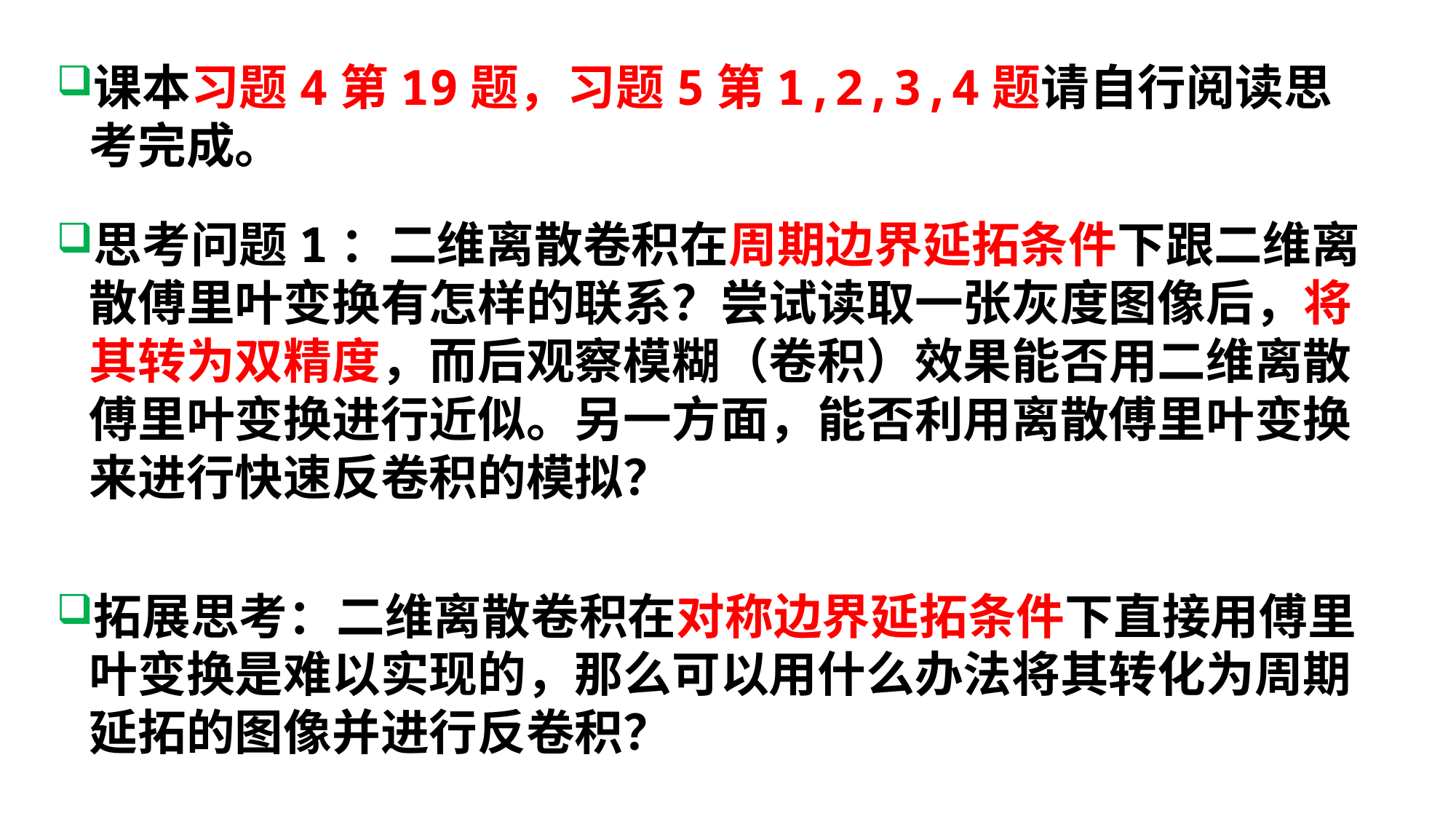

课本习题4第19题，习题5第1,2,3,4题请自行阅读思考完成。
思考问题1：二维离散卷积在周期边界延拓条件下跟二维离散傅里叶变换有怎样的联系？尝试读取一张灰度图像后，将其转为双精度，而后观察模糊（卷积）效果能否用二维离散傅里叶变换进行近似。另一方面，能否利用离散傅里叶变换来进行快速反卷积的模拟？
拓展思考：二维离散卷积在对称边界延拓条件下直接用傅里叶变换是难以实现的，那么可以用什么办法将其转化为周期延拓的图像并进行反卷积？